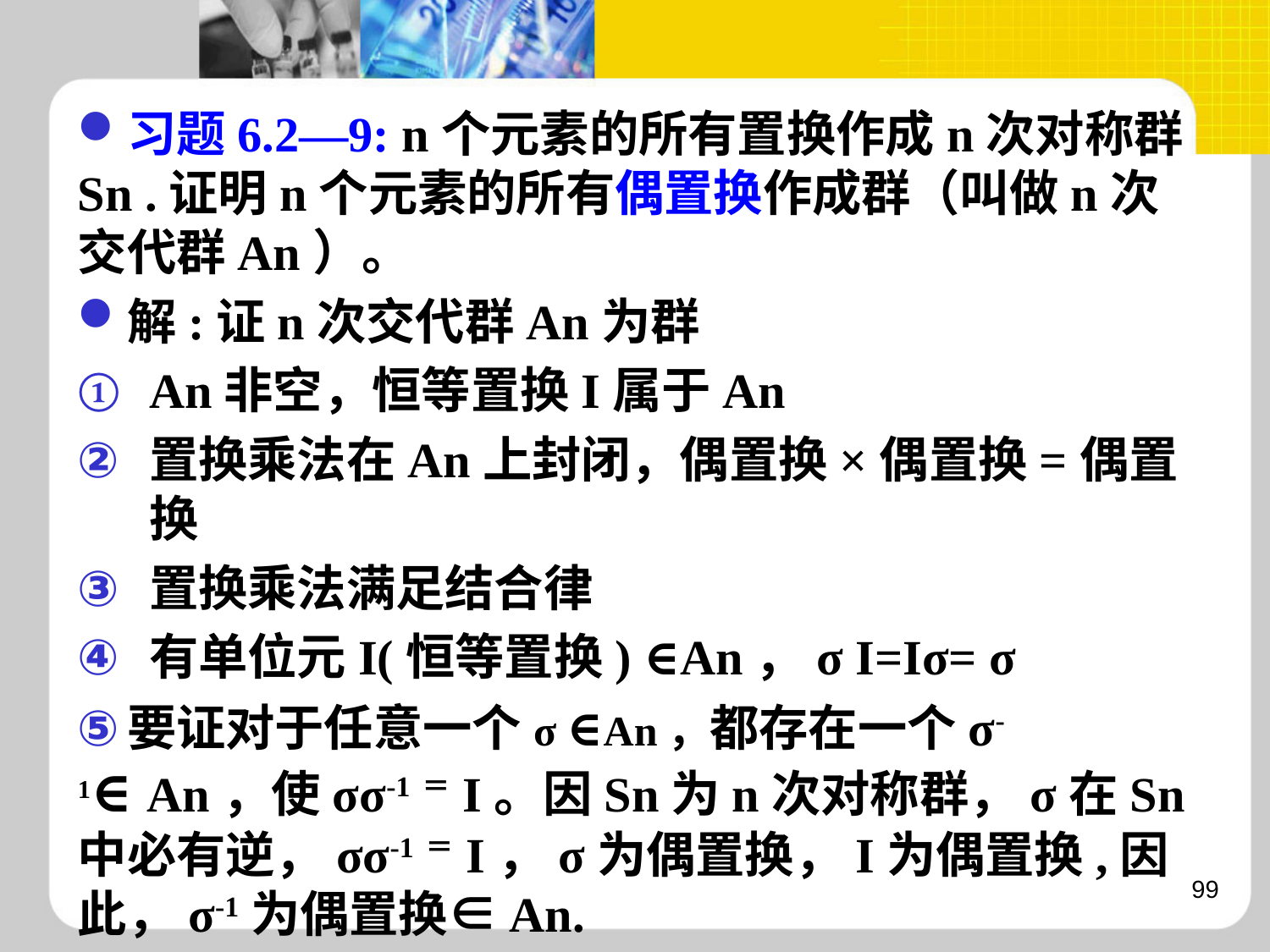

习题6.2—9: n个元素的所有置换作成n次对称群Sn .证明n个元素的所有偶置换作成群（叫做n次交代群An）。
解:证n次交代群An为群
An非空，恒等置换I属于An
置换乘法在An上封闭，偶置换×偶置换=偶置换
置换乘法满足结合律
有单位元I(恒等置换) ∈An，σ I=Iσ= σ
要证对于任意一个σ ∈An，都存在一个σ-1∈An，使σσ-1＝I。因Sn为n次对称群，σ在Sn中必有逆，σσ-1＝I，σ为偶置换，I为偶置换,因此，σ-1为偶置换∈An.

99